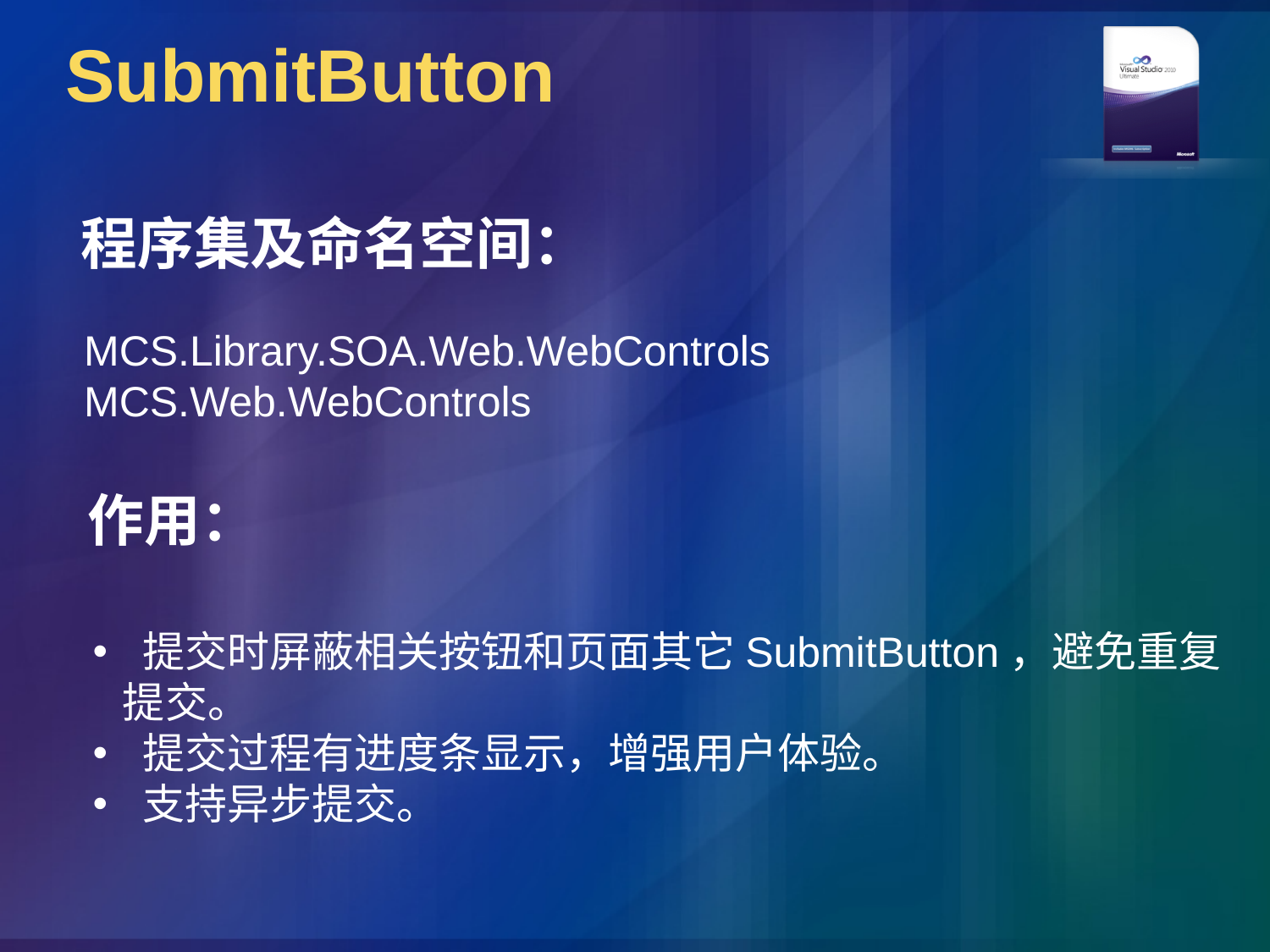

# SubmitButton
程序集及命名空间：
MCS.Library.SOA.Web.WebControls
MCS.Web.WebControls
作用：
 提交时屏蔽相关按钮和页面其它SubmitButton，避免重复提交。
 提交过程有进度条显示，增强用户体验。
 支持异步提交。